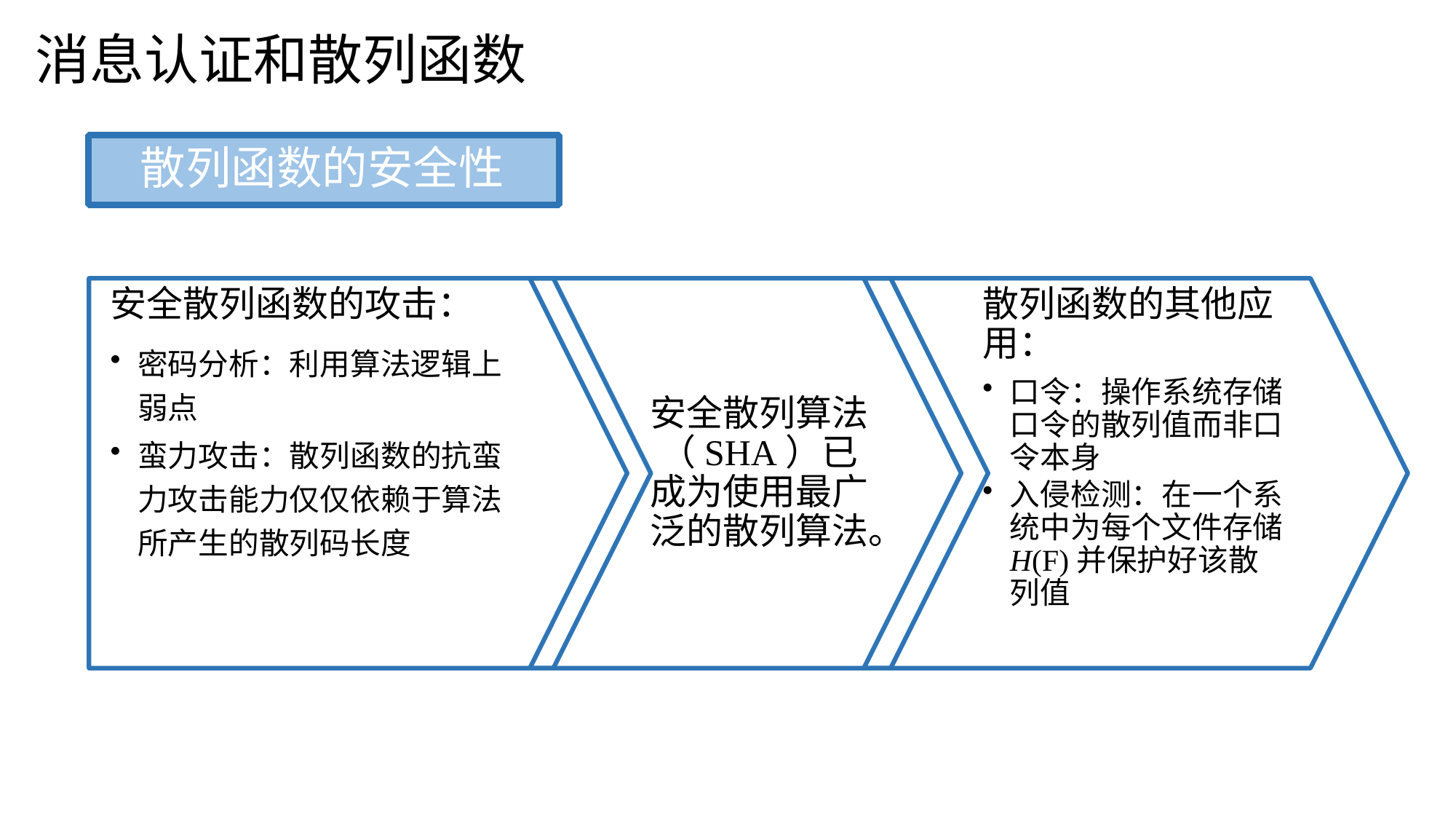

消息认证和散列函数
散列函数的安全性
安全散列函数的攻击：
密码分析：利用算法逻辑上弱点
蛮力攻击：散列函数的抗蛮力攻击能力仅仅依赖于算法所产生的散列码长度
安全散列算法（SHA）已成为使用最广泛的散列算法。
散列函数的其他应用：
口令：操作系统存储口令的散列值而非口令本身
入侵检测：在一个系统中为每个文件存储H(F)并保护好该散列值